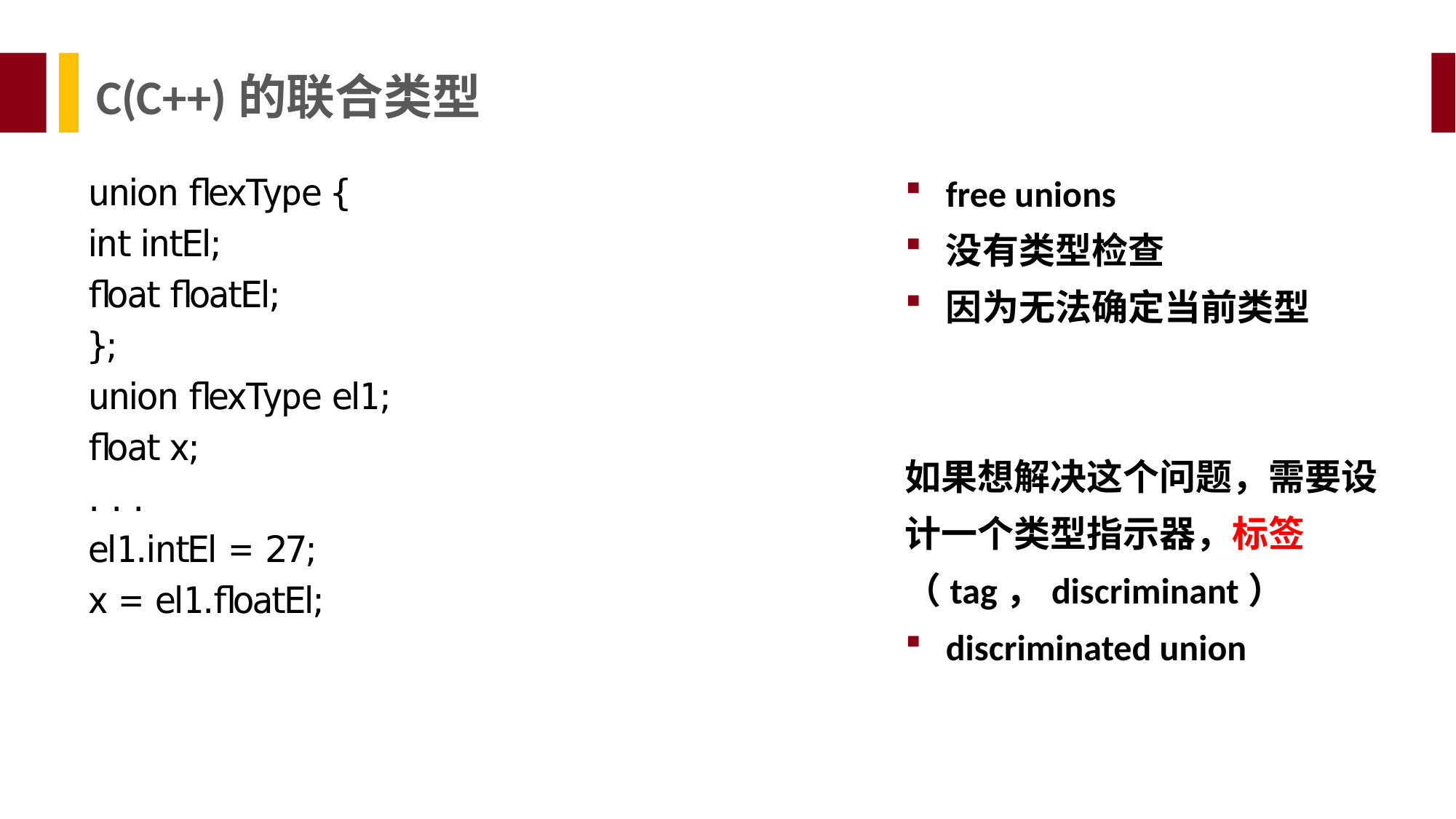

C(C++)的联合类型
free unions
没有类型检查
因为无法确定当前类型

如果想解决这个问题，需要设计一个类型指示器，标签（tag，discriminant）
discriminated union
union flexType {
int intEl;
float floatEl;
};
union flexType el1;
float x;
. . .
el1.intEl = 27;
x = el1.floatEl;